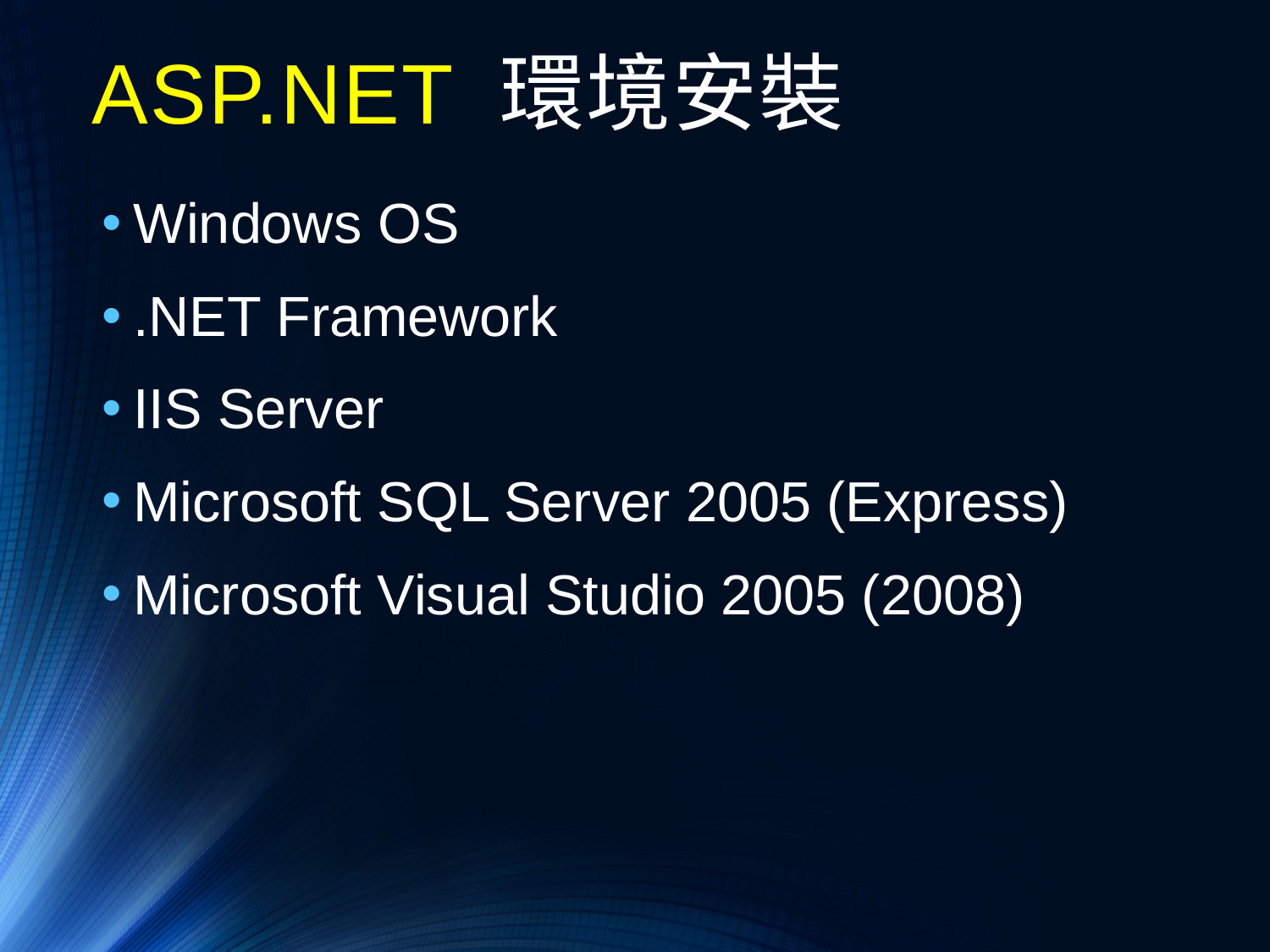

# ASP.NET 環境安裝
Windows OS
.NET Framework
IIS Server
Microsoft SQL Server 2005 (Express)
Microsoft Visual Studio 2005 (2008)